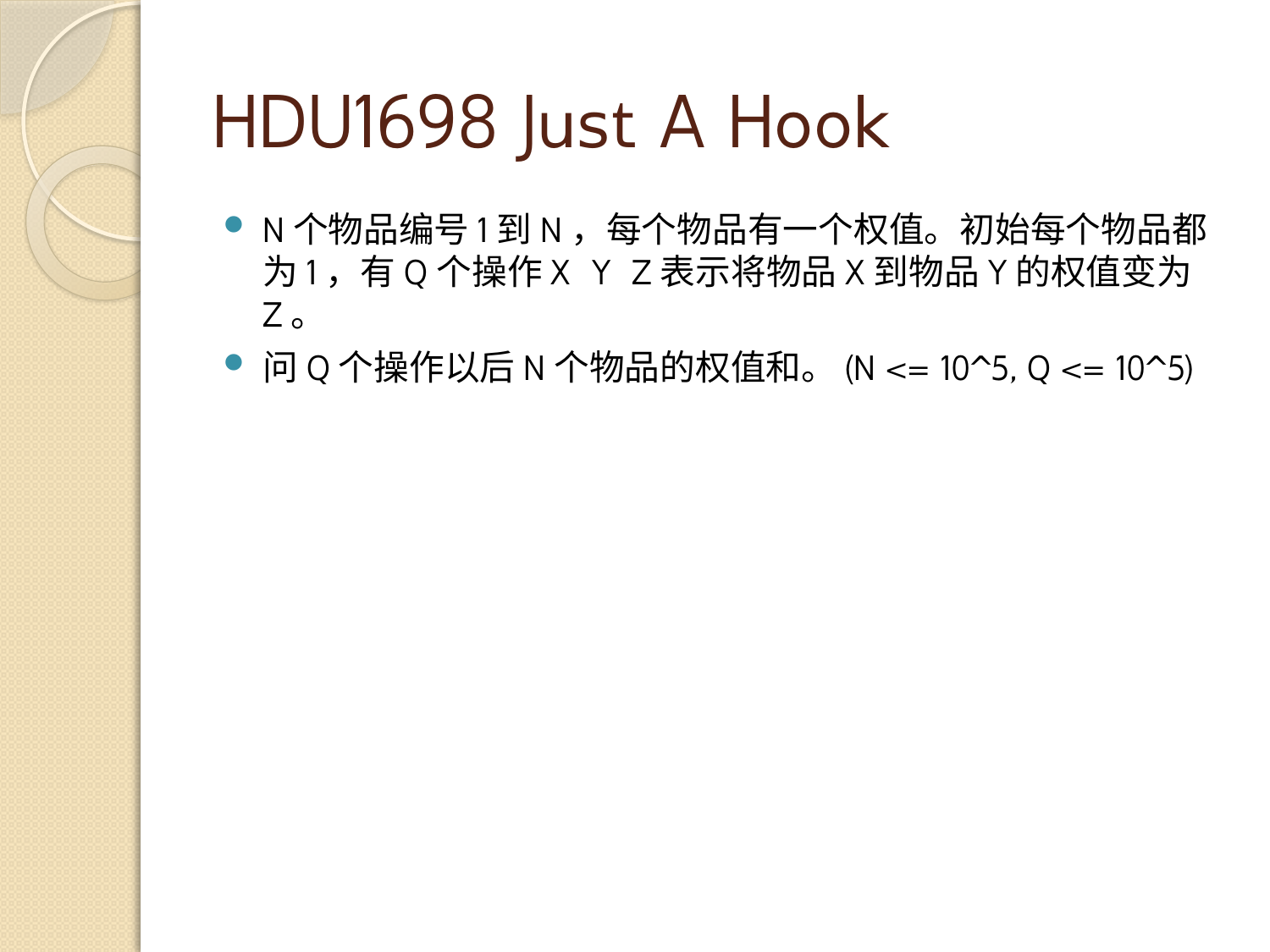

# HDU1698 Just A Hook
N个物品编号1到N，每个物品有一个权值。初始每个物品都为1，有Q个操作X  Y  Z表示将物品X到物品Y的权值变为Z。
问Q个操作以后N个物品的权值和。(N <= 10^5, Q <= 10^5)